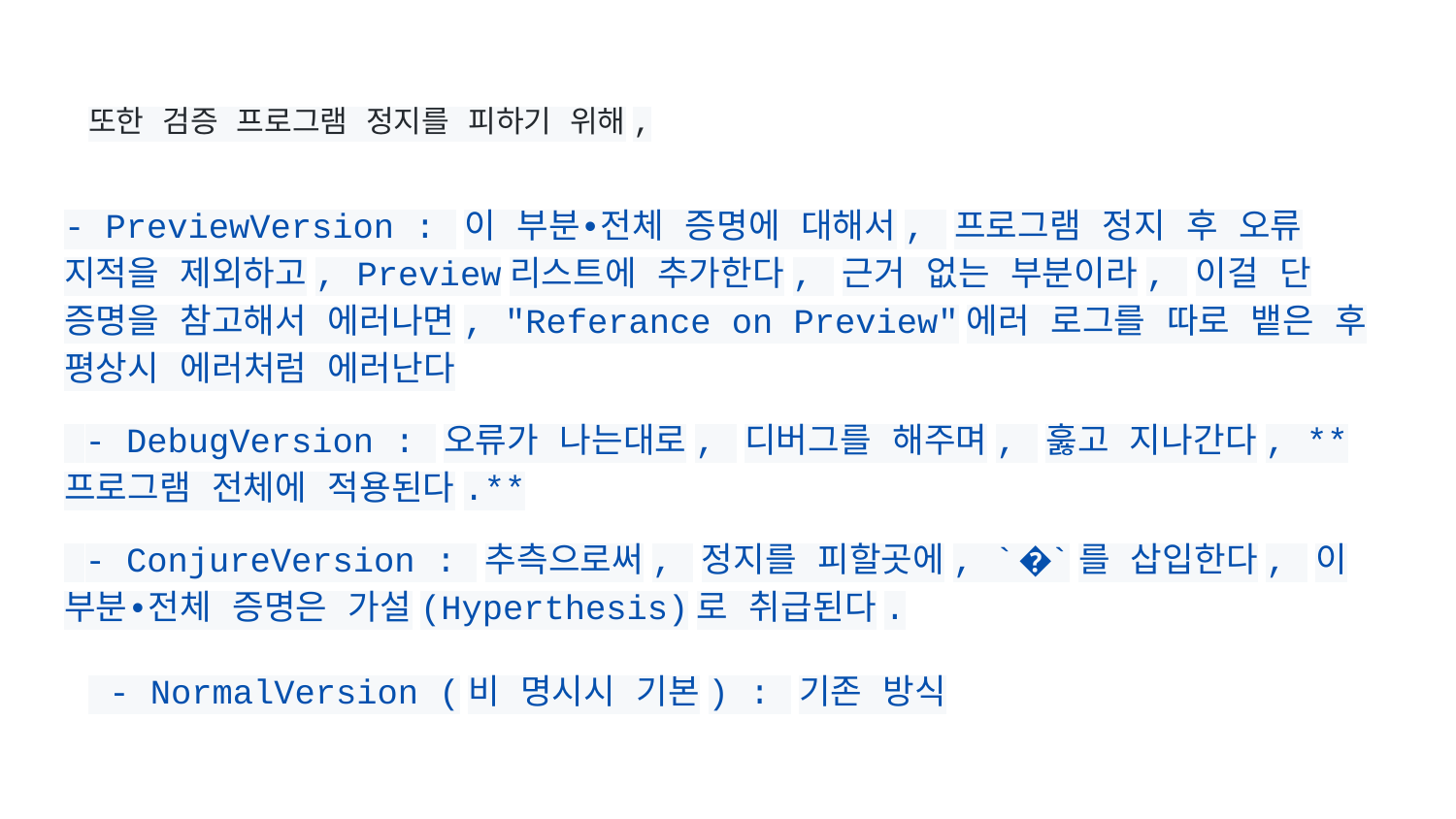

# 또한 검증 프로그램 정지를 피하기 위해,
- PreviewVersion : 이 부분•전체 증명에 대해서, 프로그램 정지 후 오류 지적을 제외하고, Preview리스트에 추가한다, 근거 없는 부분이라, 이걸 단 증명을 참고해서 에러나면, "Referance on Preview"에러 로그를 따로 뱉은 후 평상시 에러처럼 에러난다
 - DebugVersion : 오류가 나는대로, 디버그를 해주며, 훓고 지나간다, **프로그램 전체에 적용된다.**
 - ConjureVersion : 추측으로써, 정지를 피할곳에, `�`를 삽입한다, 이 부분•전체 증명은 가설(Hyperthesis)로 취급된다.
 - NormalVersion (비 명시시 기본) : 기존 방식